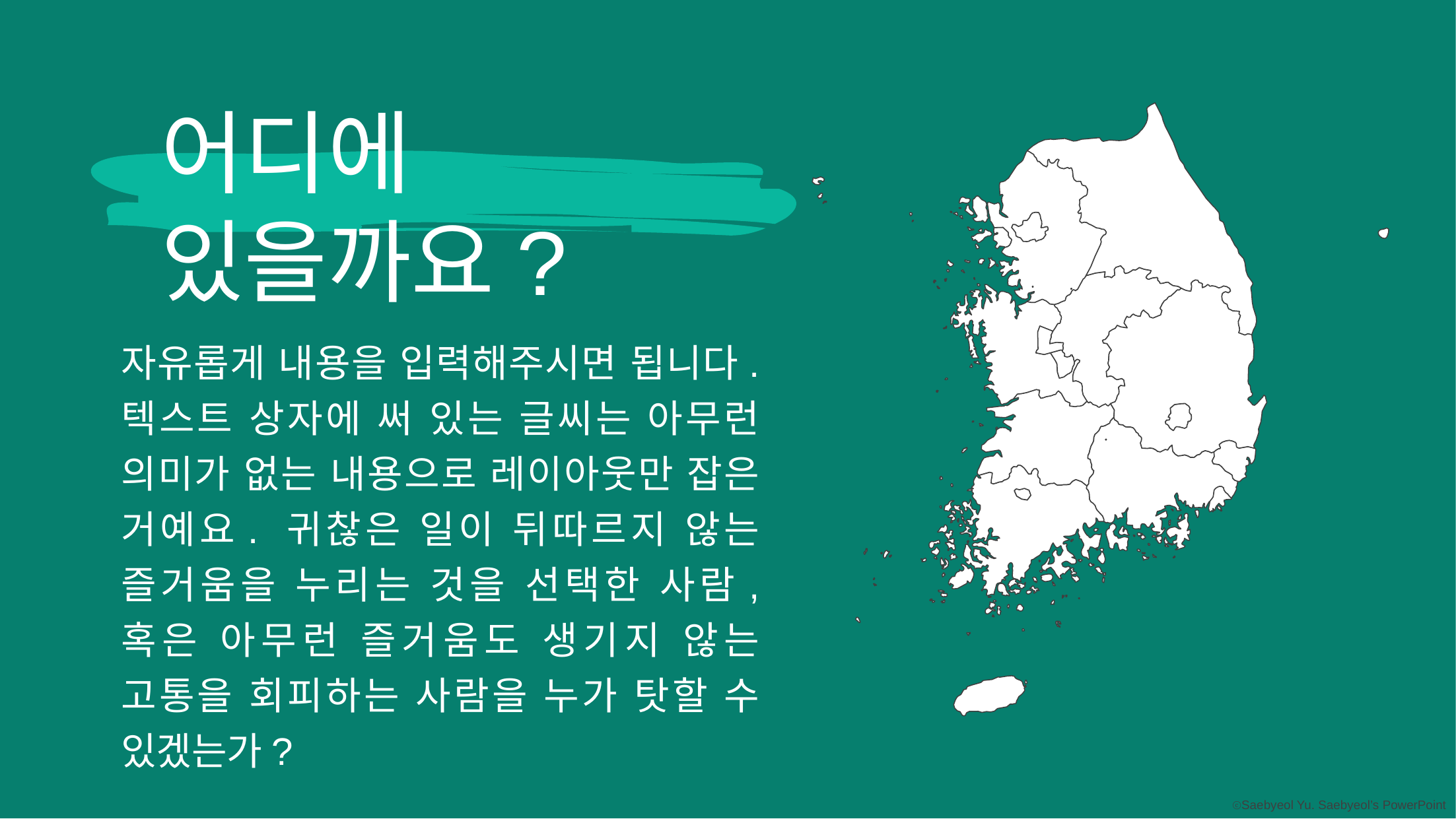

어디에 있을까요?

자유롭게 내용을 입력해주시면 됩니다. 텍스트 상자에 써 있는 글씨는 아무런 의미가 없는 내용으로 레이아웃만 잡은 거예요. 귀찮은 일이 뒤따르지 않는 즐거움을 누리는 것을 선택한 사람, 혹은 아무런 즐거움도 생기지 않는 고통을 회피하는 사람을 누가 탓할 수 있겠는가?